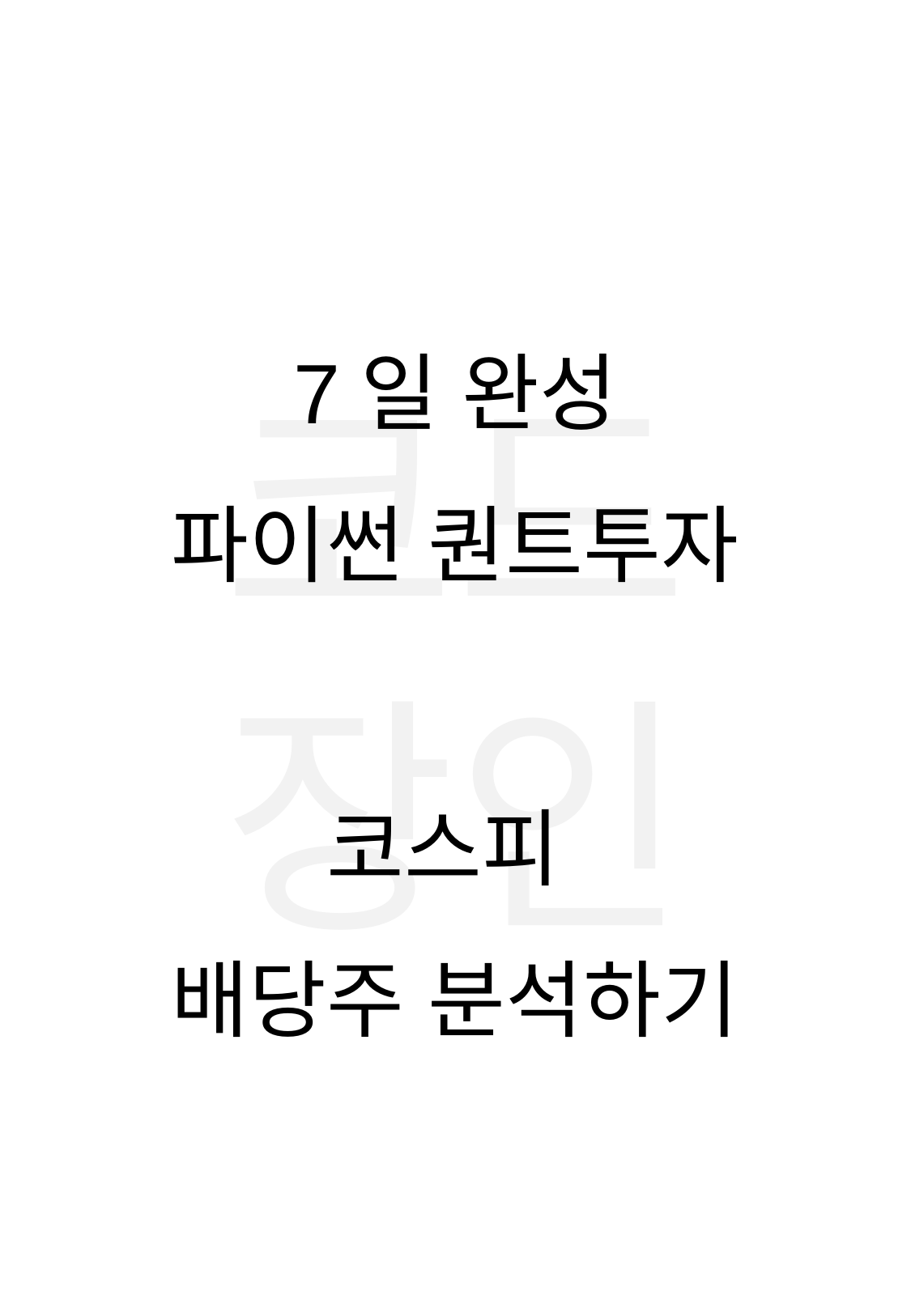

7일 완성
파이썬 퀀트투자

코스피
배당주 분석하기